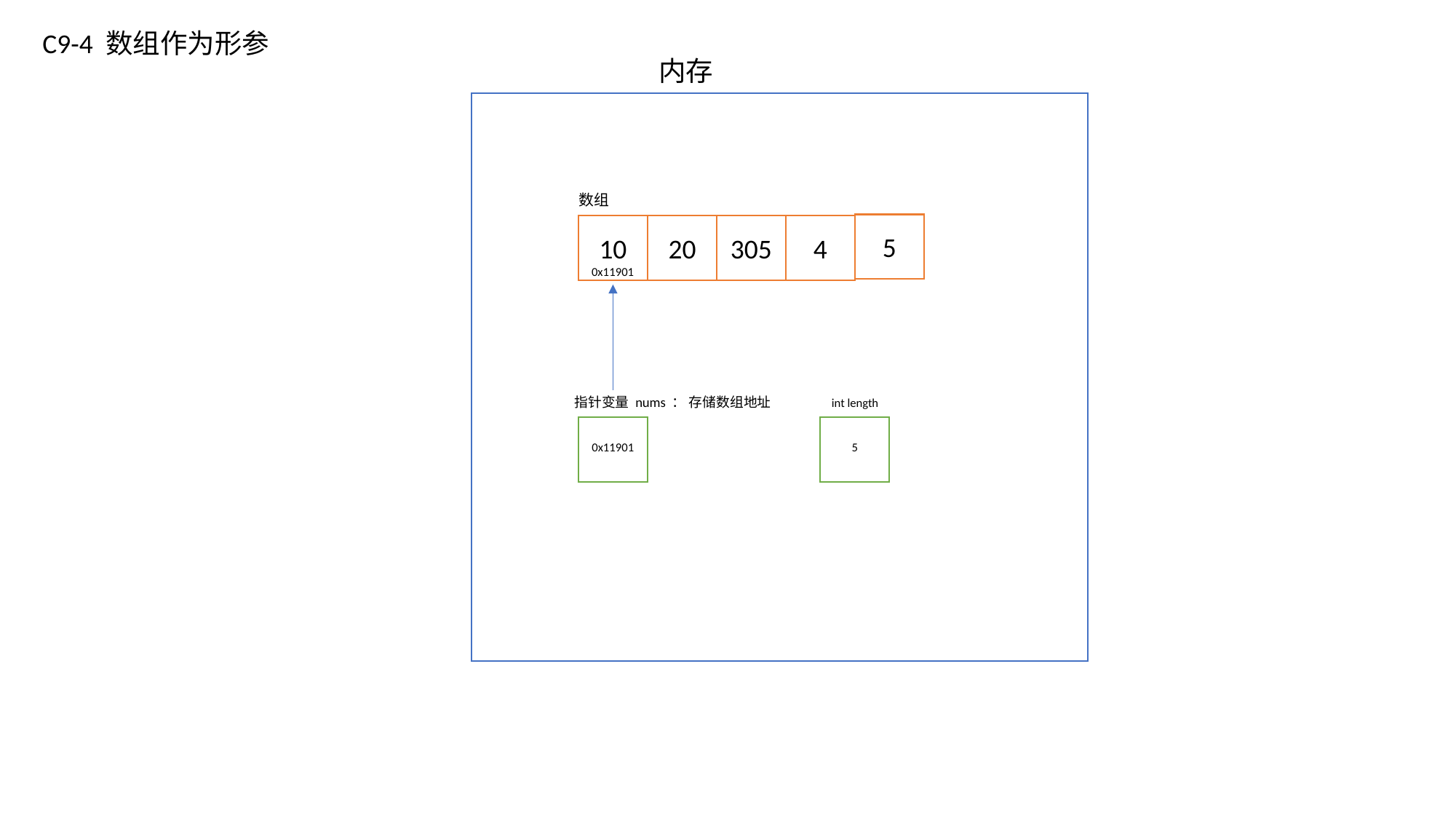

C9-4 数组作为形参
内存

数组
5
10
20
305
4
0x11901
指针变量 nums ： 存储数组地址
int length
0x11901

5